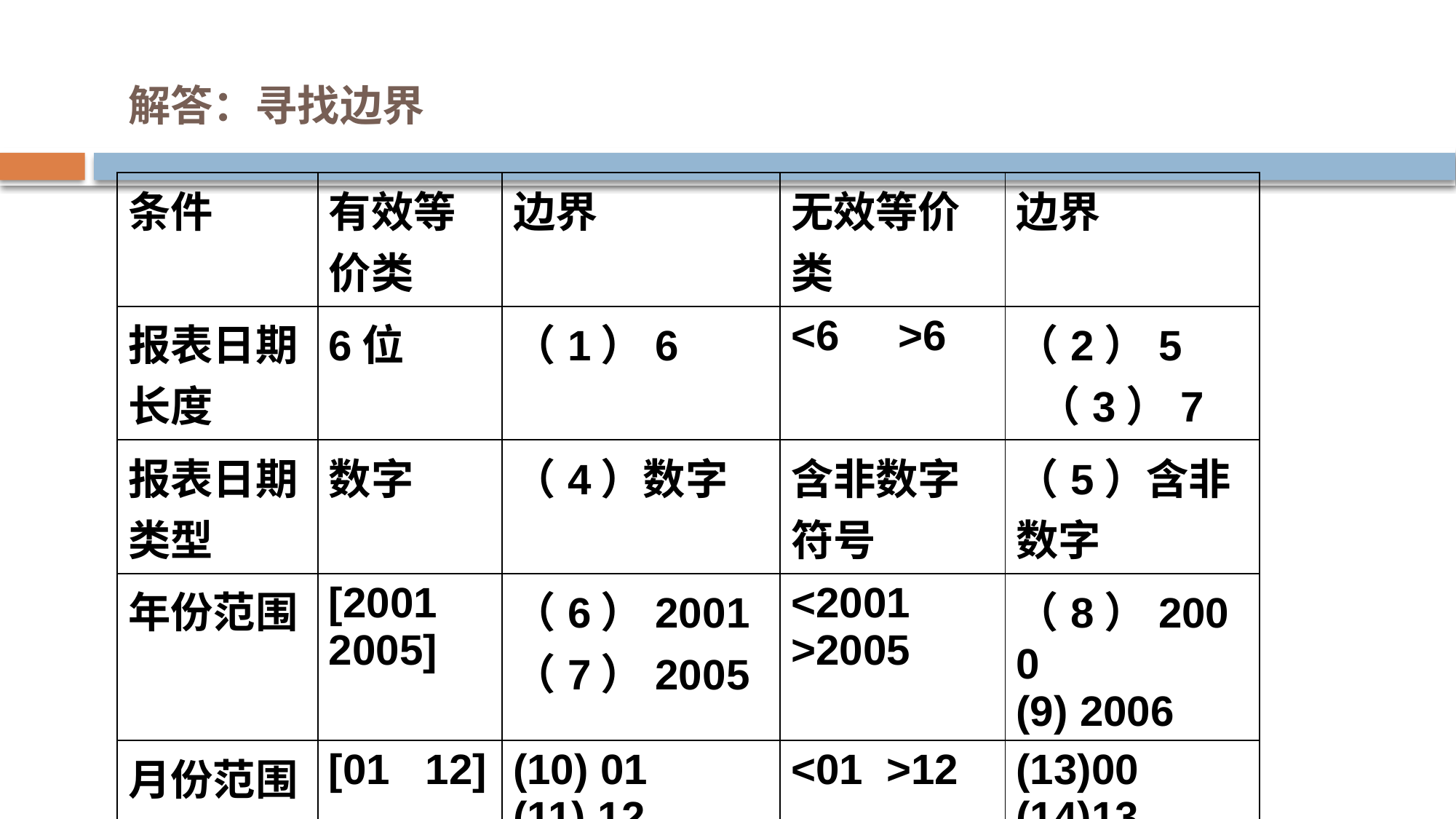

# 解答：寻找边界
| 条件 | 有效等 价类 | 边界 | 无效等价类 | 边界 |
| --- | --- | --- | --- | --- |
| 报表日期长度 | 6位 | （1）6 | <6 >6 | （2）5 （3）7 |
| 报表日期类型 | 数字 | （4）数字 | 含非数字符号 | （5）含非数字 |
| 年份范围 | [2001 2005] | （6）2001 （7）2005 | <2001 >2005 | （8）2000 (9) 2006 |
| 月份范围 | [01 12] | (10) 01 (11) 12 | <01 >12 | (13)00 (14)13 |